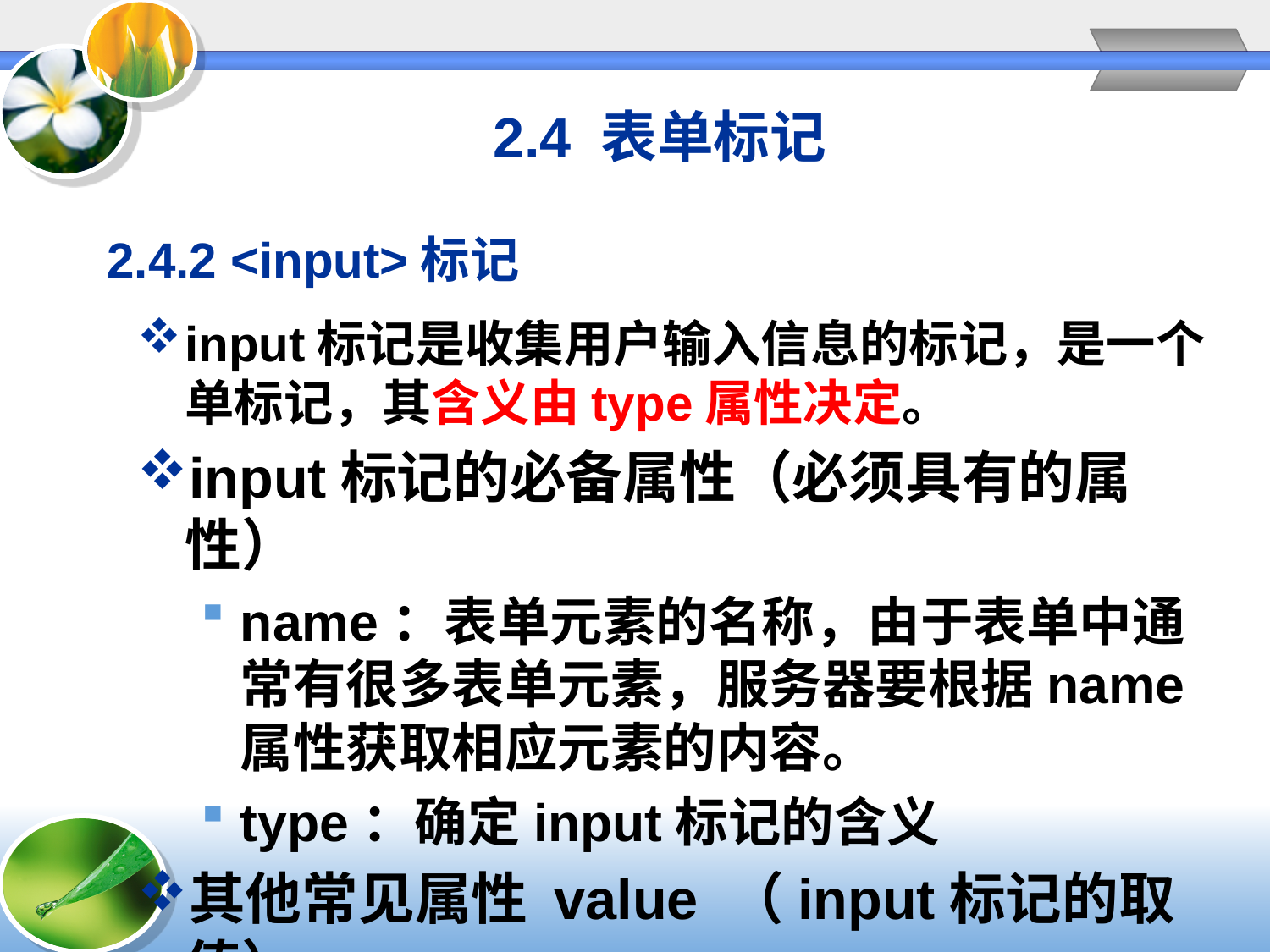

2.4 表单标记
2.4.2 <input>标记

input标记是收集用户输入信息的标记，是一个单标记，其含义由type属性决定。
input标记的必备属性（必须具有的属性）
name：表单元素的名称，由于表单中通常有很多表单元素，服务器要根据name属性获取相应元素的内容。
type：确定input标记的含义
其他常见属性 value （input标记的取值）
size：文本域的宽度